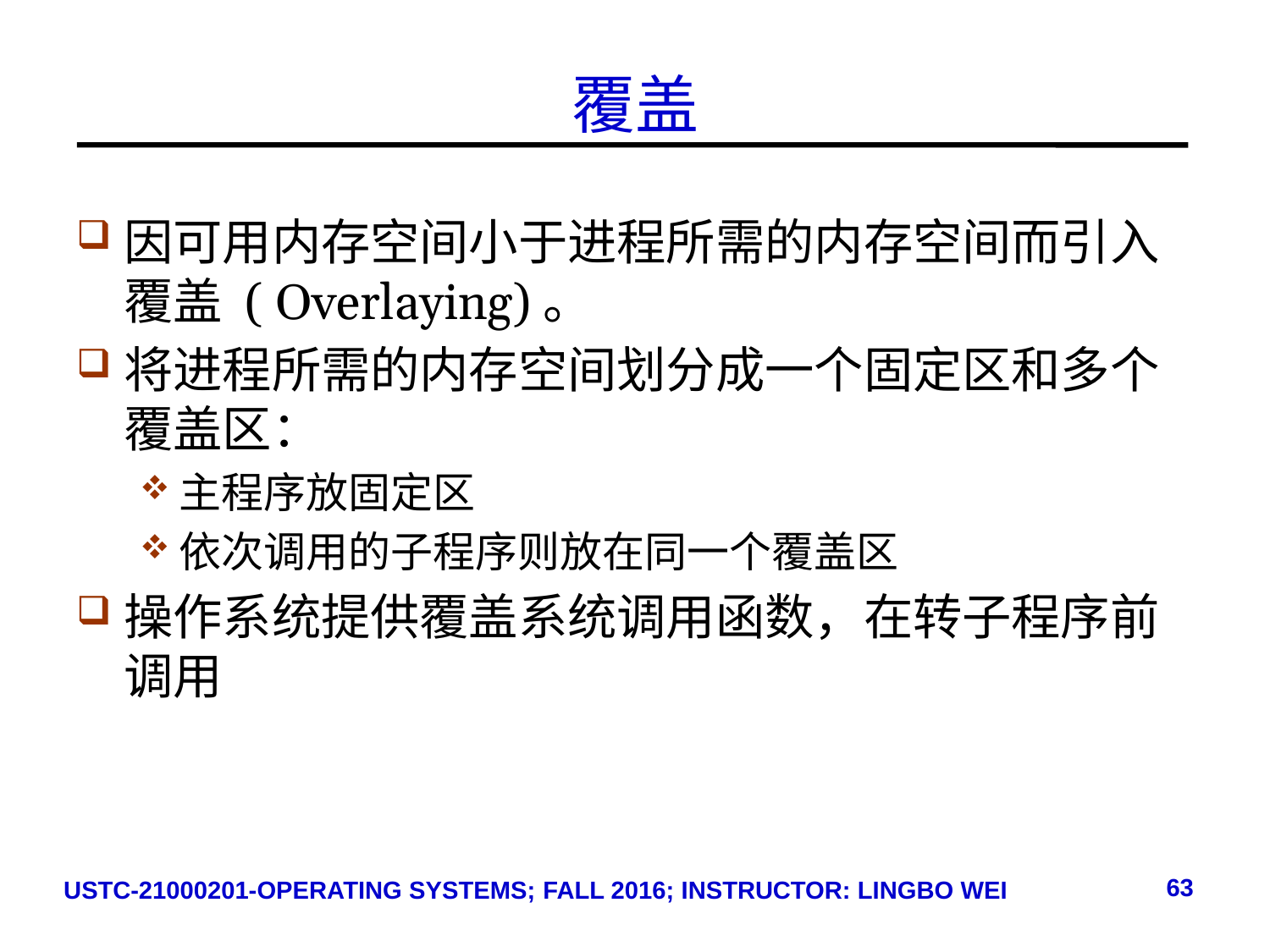

# 覆盖
因可用内存空间小于进程所需的内存空间而引入覆盖 ( Overlaying)。
将进程所需的内存空间划分成一个固定区和多个覆盖区：
主程序放固定区
依次调用的子程序则放在同一个覆盖区
操作系统提供覆盖系统调用函数，在转子程序前调用
63
USTC-21000201-OPERATING SYSTEMS; FALL 2016; INSTRUCTOR: LINGBO WEI